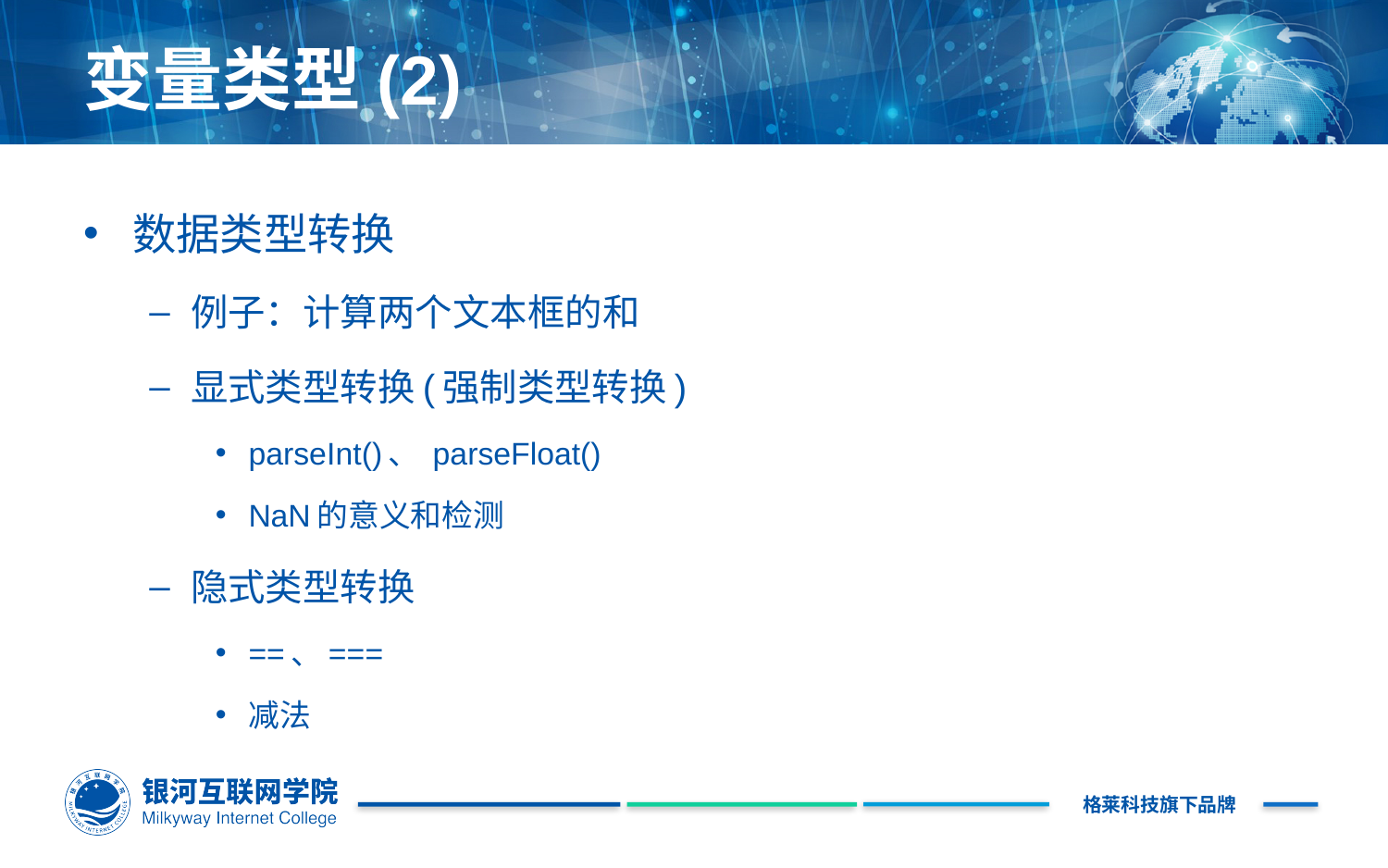

# 变量类型(2)
数据类型转换
例子：计算两个文本框的和
显式类型转换(强制类型转换)
parseInt()、 parseFloat()
NaN的意义和检测
隐式类型转换
==、===
减法